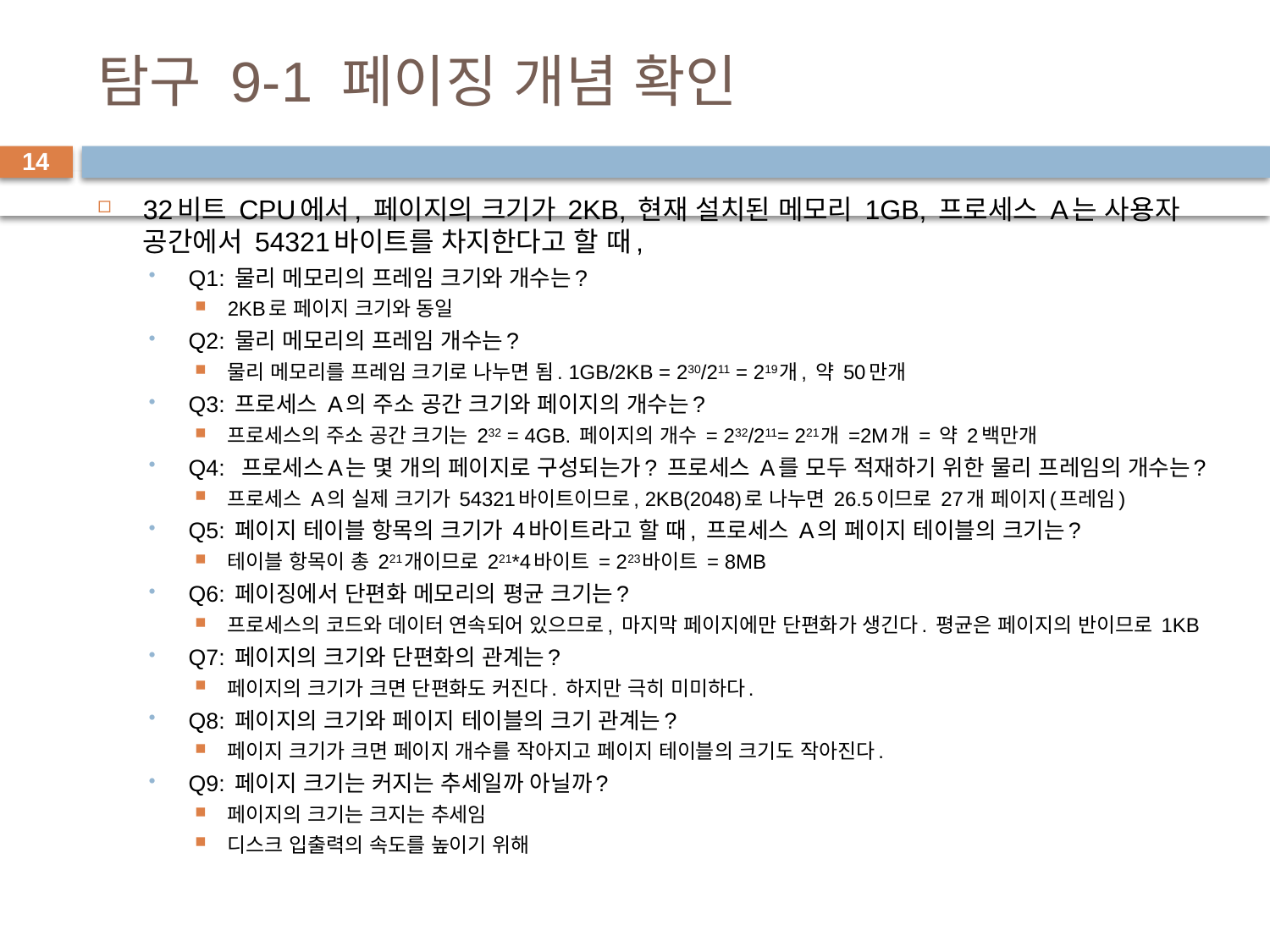

# 탐구 9-1 페이징 개념 확인
14
32비트 CPU에서, 페이지의 크기가 2KB, 현재 설치된 메모리 1GB, 프로세스 A는 사용자 공간에서 54321바이트를 차지한다고 할 때,
Q1: 물리 메모리의 프레임 크기와 개수는?
2KB로 페이지 크기와 동일
Q2: 물리 메모리의 프레임 개수는?
물리 메모리를 프레임 크기로 나누면 됨. 1GB/2KB = 230/211 = 219개, 약 50만개
Q3: 프로세스 A의 주소 공간 크기와 페이지의 개수는?
프로세스의 주소 공간 크기는 232 = 4GB. 페이지의 개수 = 232/211= 221개 =2M개 = 약 2백만개
Q4:  프로세스A는 몇 개의 페이지로 구성되는가? 프로세스 A를 모두 적재하기 위한 물리 프레임의 개수는?
프로세스 A의 실제 크기가 54321바이트이므로, 2KB(2048)로 나누면 26.5이므로 27개 페이지(프레임)
Q5: 페이지 테이블 항목의 크기가 4바이트라고 할 때, 프로세스 A의 페이지 테이블의 크기는?
테이블 항목이 총 221개이므로 221*4바이트 = 223바이트 = 8MB
Q6: 페이징에서 단편화 메모리의 평균 크기는?
프로세스의 코드와 데이터 연속되어 있으므로, 마지막 페이지에만 단편화가 생긴다. 평균은 페이지의 반이므로 1KB
Q7: 페이지의 크기와 단편화의 관계는?
페이지의 크기가 크면 단편화도 커진다. 하지만 극히 미미하다.
Q8: 페이지의 크기와 페이지 테이블의 크기 관계는?
페이지 크기가 크면 페이지 개수를 작아지고 페이지 테이블의 크기도 작아진다.
Q9: 페이지 크기는 커지는 추세일까 아닐까?
페이지의 크기는 크지는 추세임
디스크 입출력의 속도를 높이기 위해